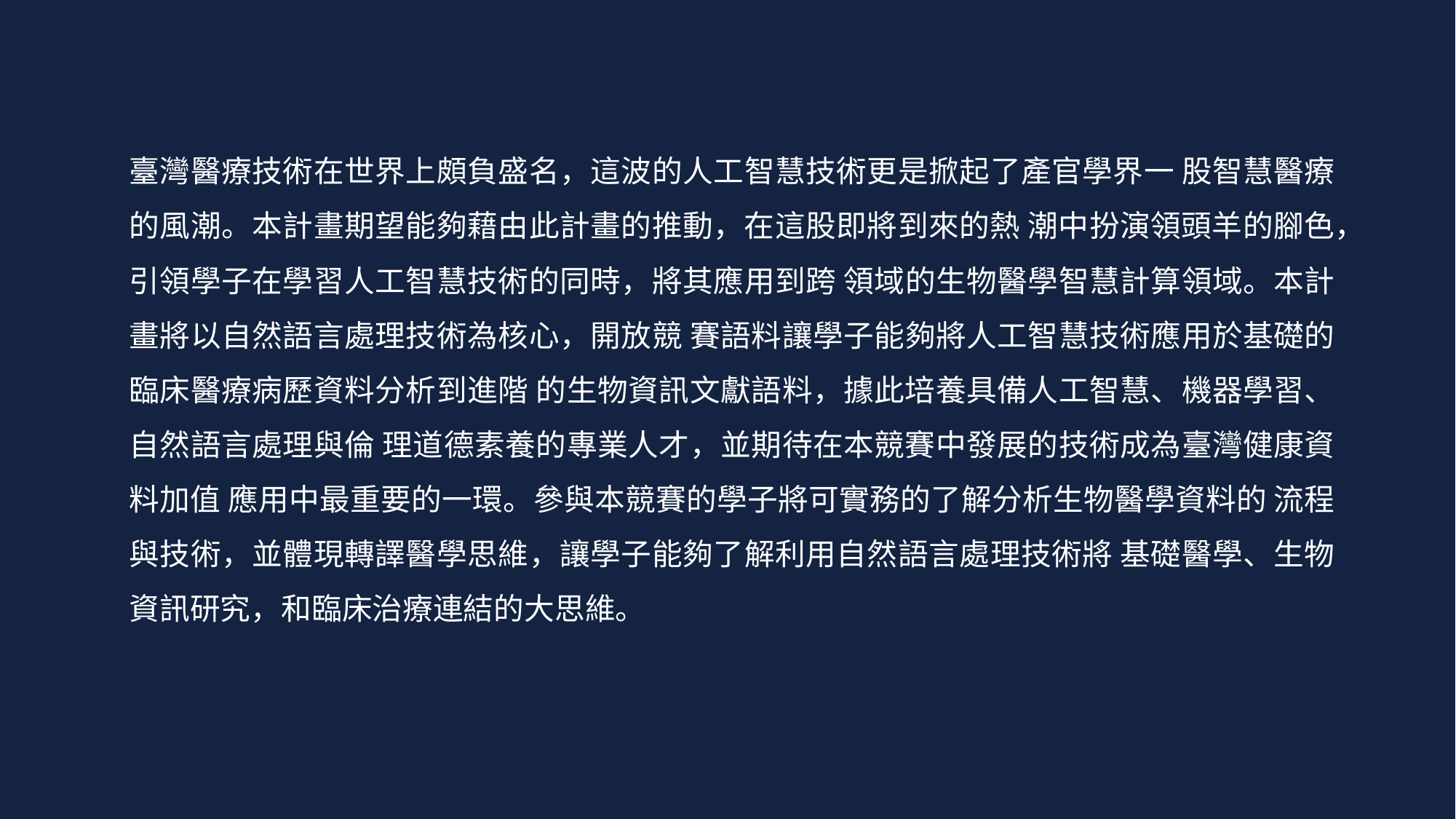

臺灣醫療技術在世界上頗負盛名，這波的人工智慧技術更是掀起了產官學界一 股智慧醫療的風潮。本計畫期望能夠藉由此計畫的推動，在這股即將到來的熱 潮中扮演領頭羊的腳色，引領學子在學習人工智慧技術的同時，將其應用到跨 領域的生物醫學智慧計算領域。本計畫將以自然語言處理技術為核心，開放競 賽語料讓學子能夠將人工智慧技術應用於基礎的臨床醫療病歷資料分析到進階 的生物資訊文獻語料，據此培養具備人工智慧、機器學習、自然語言處理與倫 理道德素養的專業人才，並期待在本競賽中發展的技術成為臺灣健康資料加值 應用中最重要的一環。參與本競賽的學子將可實務的了解分析生物醫學資料的 流程與技術，並體現轉譯醫學思維，讓學子能夠了解利用自然語言處理技術將 基礎醫學、生物資訊研究，和臨床治療連結的大思維。